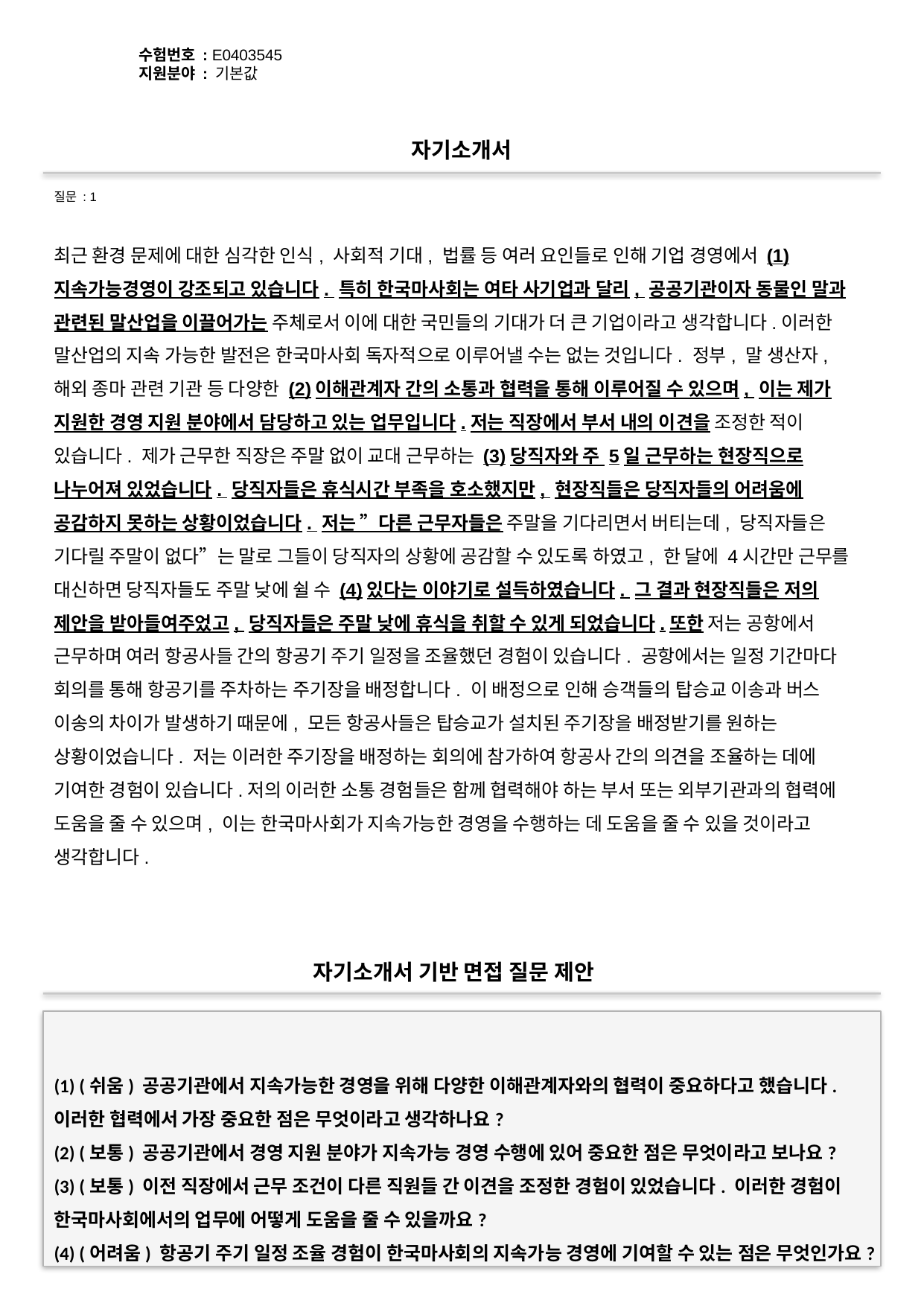

수험번호 : E0403545
지원분야 : 기본값
#

자기소개서

질문 : 1

최근 환경 문제에 대한 심각한 인식, 사회적 기대, 법률 등 여러 요인들로 인해 기업 경영에서 (1)지속가능경영이 강조되고 있습니다. 특히 한국마사회는 여타 사기업과 달리, 공공기관이자 동물인 말과 관련된 말산업을 이끌어가는 주체로서 이에 대한 국민들의 기대가 더 큰 기업이라고 생각합니다.이러한 말산업의 지속 가능한 발전은 한국마사회 독자적으로 이루어낼 수는 없는 것입니다. 정부, 말 생산자, 해외 종마 관련 기관 등 다양한 (2)이해관계자 간의 소통과 협력을 통해 이루어질 수 있으며, 이는 제가 지원한 경영 지원 분야에서 담당하고 있는 업무입니다.저는 직장에서 부서 내의 이견을 조정한 적이 있습니다. 제가 근무한 직장은 주말 없이 교대 근무하는 (3)당직자와 주 5일 근무하는 현장직으로 나누어져 있었습니다. 당직자들은 휴식시간 부족을 호소했지만, 현장직들은 당직자들의 어려움에 공감하지 못하는 상황이었습니다. 저는 ”다른 근무자들은 주말을 기다리면서 버티는데, 당직자들은 기다릴 주말이 없다”는 말로 그들이 당직자의 상황에 공감할 수 있도록 하였고, 한 달에 4시간만 근무를 대신하면 당직자들도 주말 낮에 쉴 수 (4)있다는 이야기로 설득하였습니다. 그 결과 현장직들은 저의 제안을 받아들여주었고, 당직자들은 주말 낮에 휴식을 취할 수 있게 되었습니다.또한 저는 공항에서 근무하며 여러 항공사들 간의 항공기 주기 일정을 조율했던 경험이 있습니다. 공항에서는 일정 기간마다 회의를 통해 항공기를 주차하는 주기장을 배정합니다. 이 배정으로 인해 승객들의 탑승교 이송과 버스 이송의 차이가 발생하기 때문에, 모든 항공사들은 탑승교가 설치된 주기장을 배정받기를 원하는 상황이었습니다. 저는 이러한 주기장을 배정하는 회의에 참가하여 항공사 간의 의견을 조율하는 데에 기여한 경험이 있습니다.저의 이러한 소통 경험들은 함께 협력해야 하는 부서 또는 외부기관과의 협력에 도움을 줄 수 있으며, 이는 한국마사회가 지속가능한 경영을 수행하는 데 도움을 줄 수 있을 것이라고 생각합니다.

자기소개서 기반 면접 질문 제안

(1) (쉬움) 공공기관에서 지속가능한 경영을 위해 다양한 이해관계자와의 협력이 중요하다고 했습니다. 이러한 협력에서 가장 중요한 점은 무엇이라고 생각하나요?
(2) (보통) 공공기관에서 경영 지원 분야가 지속가능 경영 수행에 있어 중요한 점은 무엇이라고 보나요?
(3) (보통) 이전 직장에서 근무 조건이 다른 직원들 간 이견을 조정한 경험이 있었습니다. 이러한 경험이 한국마사회에서의 업무에 어떻게 도움을 줄 수 있을까요?
(4) (어려움) 항공기 주기 일정 조율 경험이 한국마사회의 지속가능 경영에 기여할 수 있는 점은 무엇인가요?